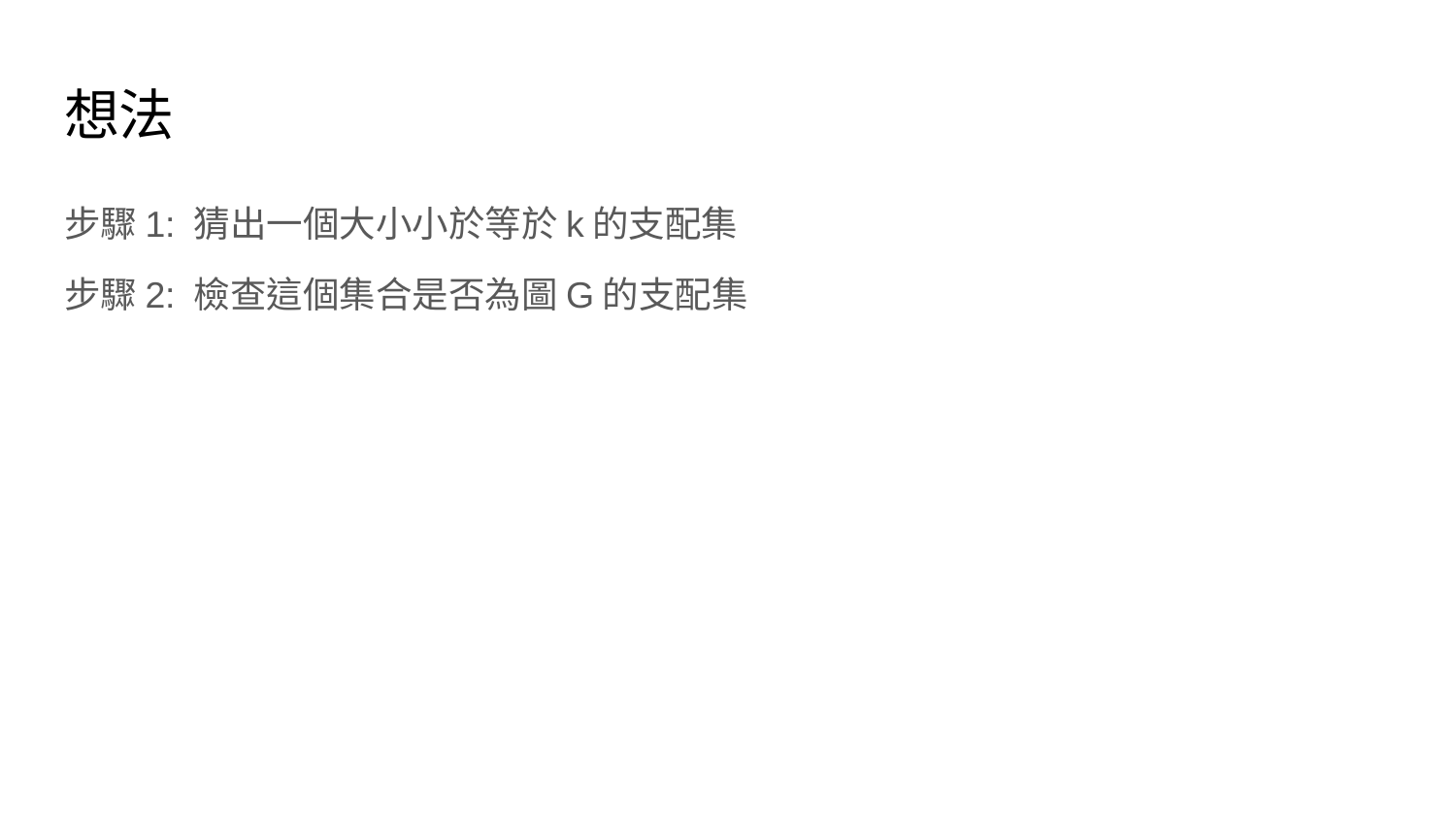

# 想法
步驟1: 猜出一個大小小於等於k的支配集
步驟2: 檢查這個集合是否為圖G的支配集